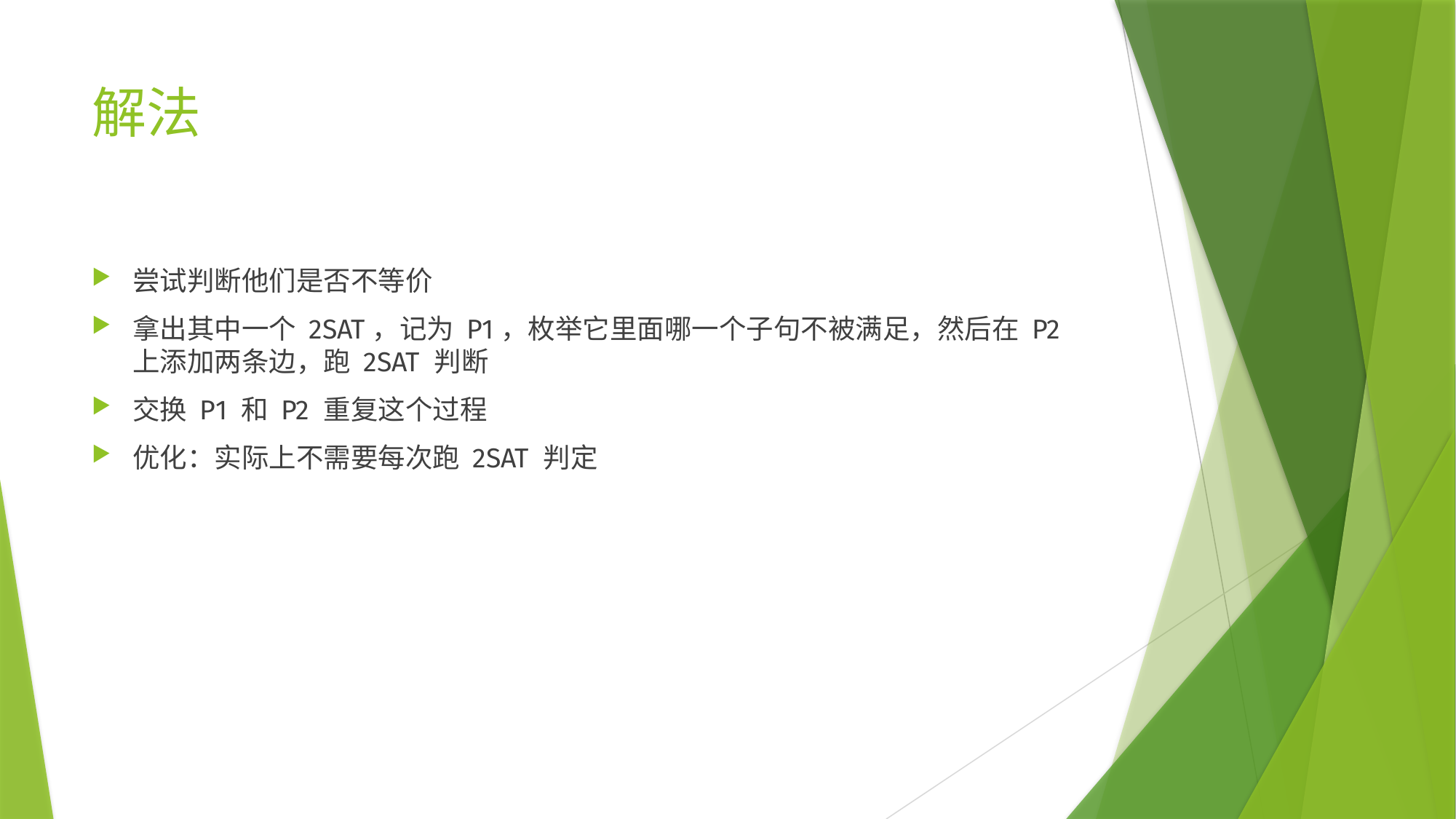

# 解法
尝试判断他们是否不等价
拿出其中一个 2SAT，记为 P1，枚举它里面哪一个子句不被满足，然后在 P2 上添加两条边，跑 2SAT 判断
交换 P1 和 P2 重复这个过程
优化：实际上不需要每次跑 2SAT 判定